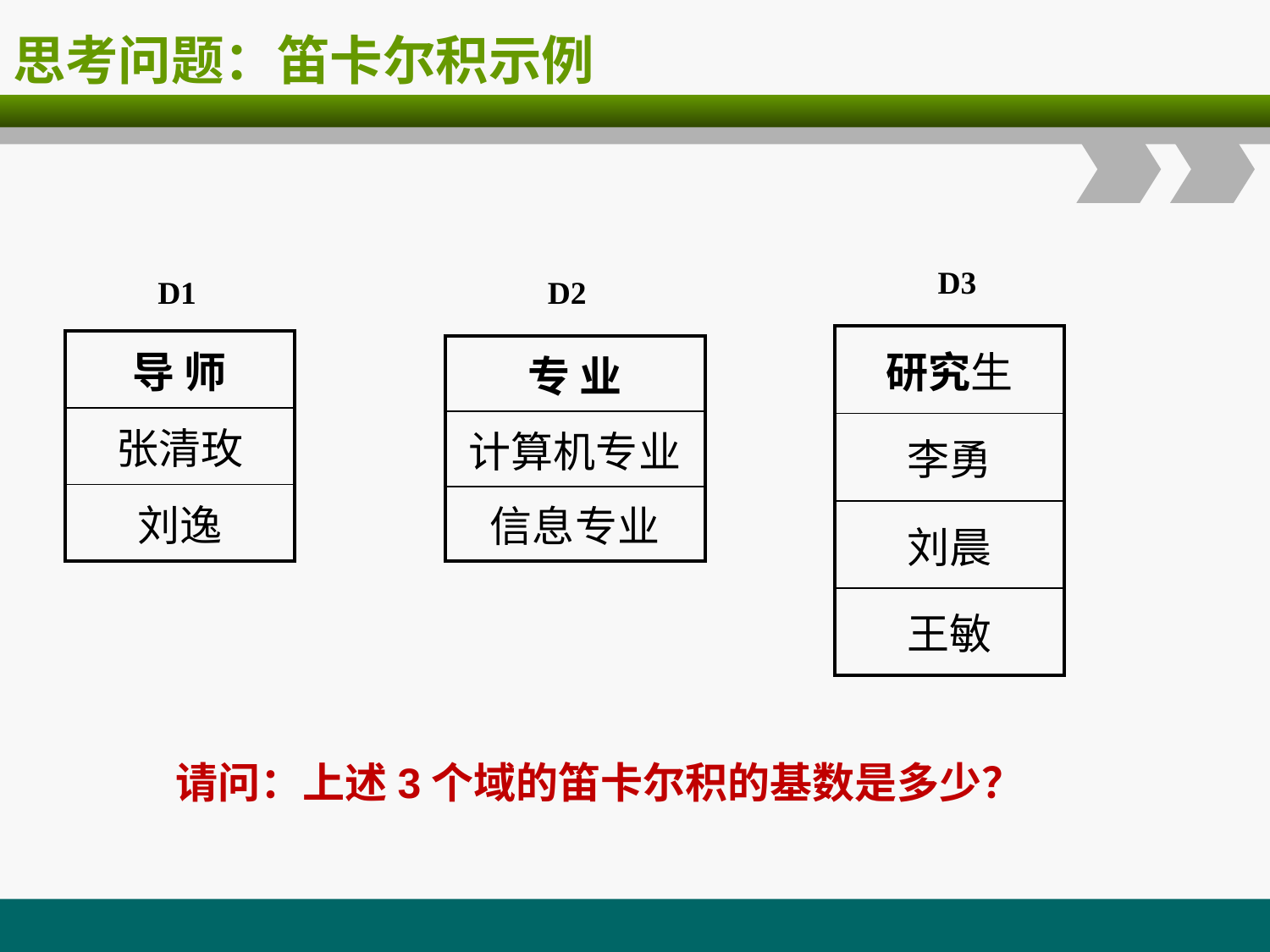

# 思考问题：笛卡尔积示例
D3
D1
D2
| 研究生 |
| --- |
| 李勇 |
| 刘晨 |
| 王敏 |
| 导 师 |
| --- |
| 张清玫 |
| 刘逸 |
| 专 业 |
| --- |
| 计算机专业 |
| 信息专业 |
请问：上述3个域的笛卡尔积的基数是多少？